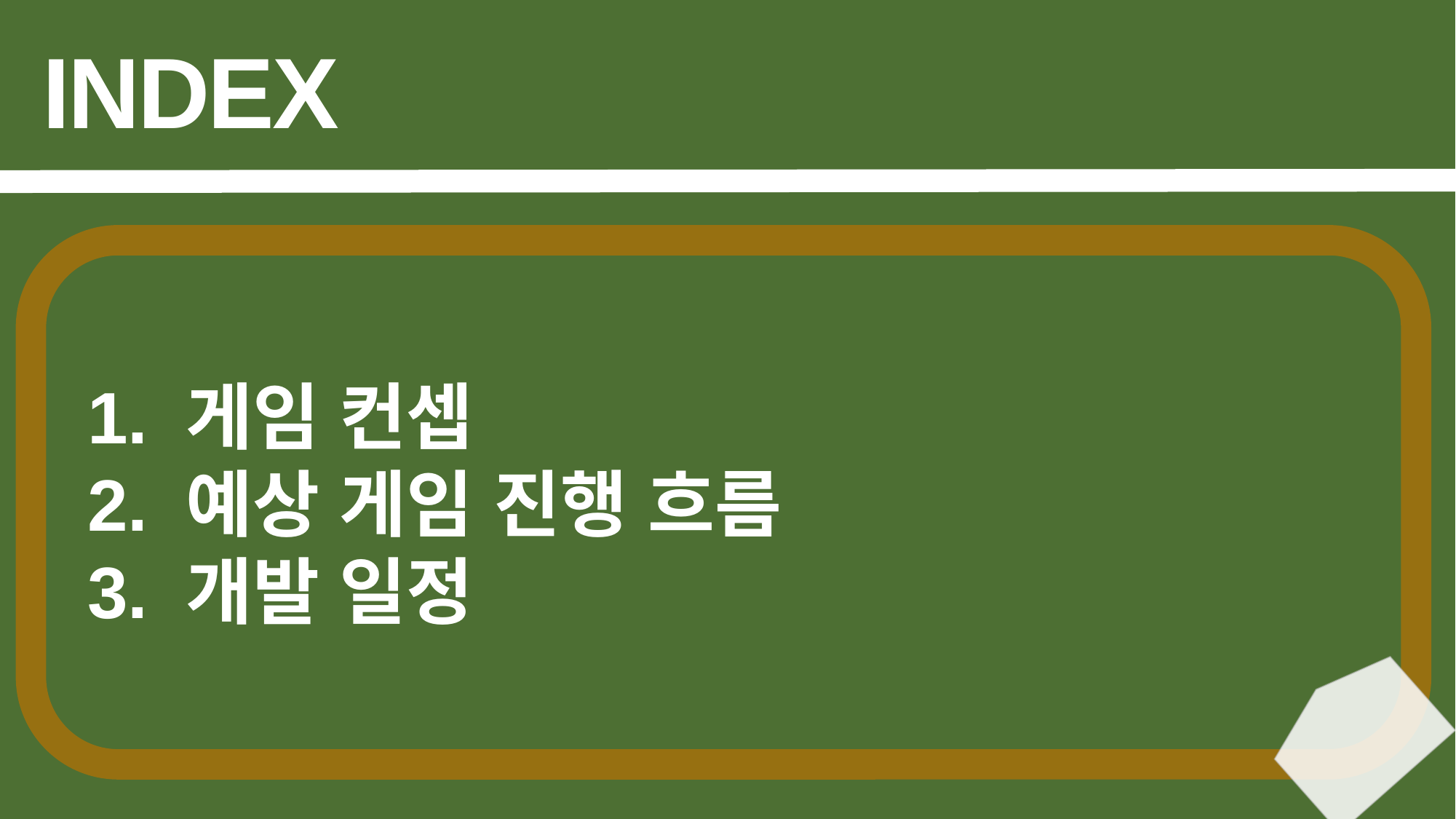

INDEX
 1. 게임 컨셉
 2. 예상 게임 진행 흐름
 3. 개발 일정